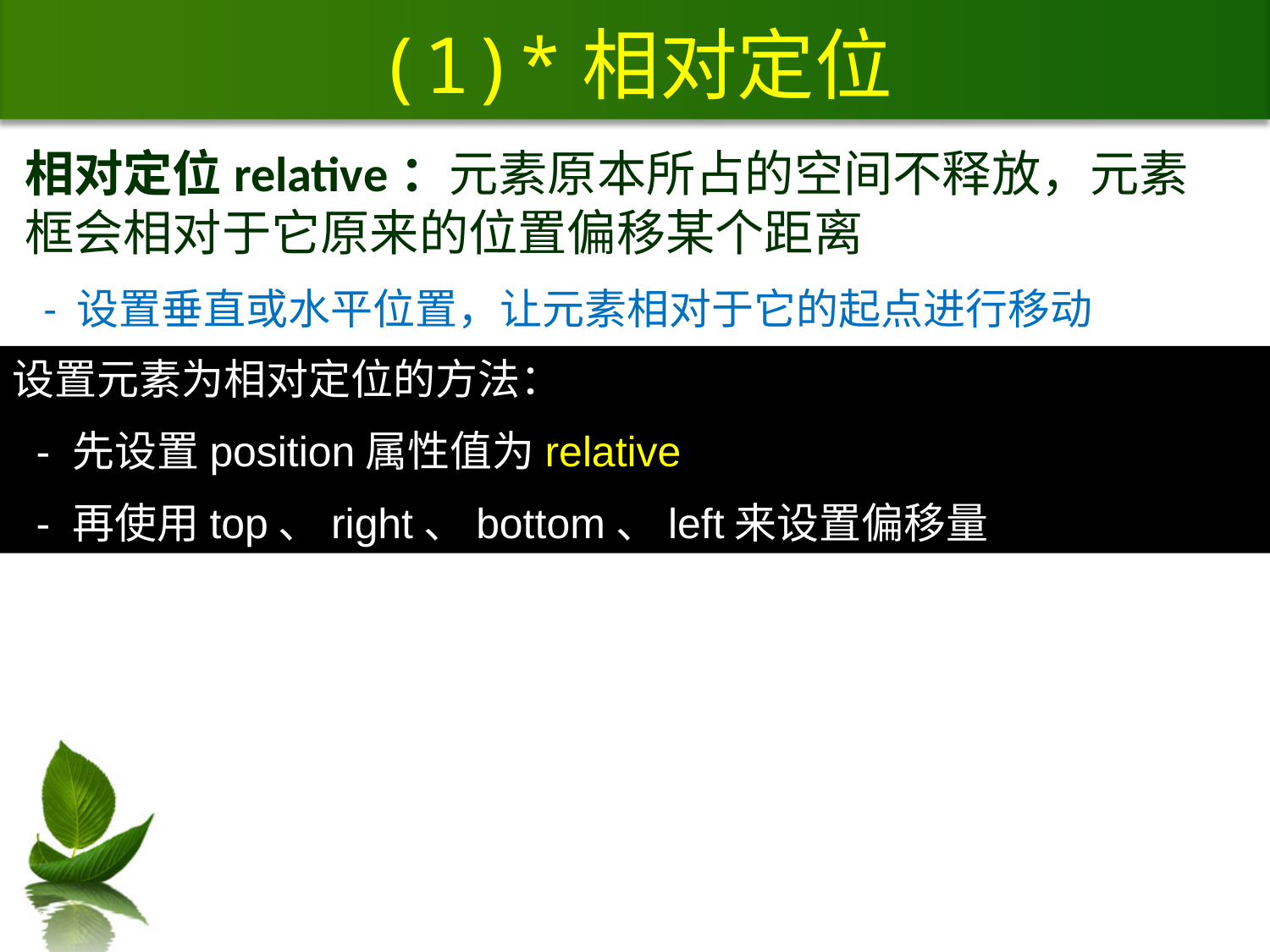

# (1)*相对定位
相对定位relative：元素原本所占的空间不释放，元素框会相对于它原来的位置偏移某个距离
  - 设置垂直或水平位置，让元素相对于它的起点进行移动
设置元素为相对定位的方法：
  - 先设置position属性值为relative
  - 再使用top、right、bottom、left来设置偏移量